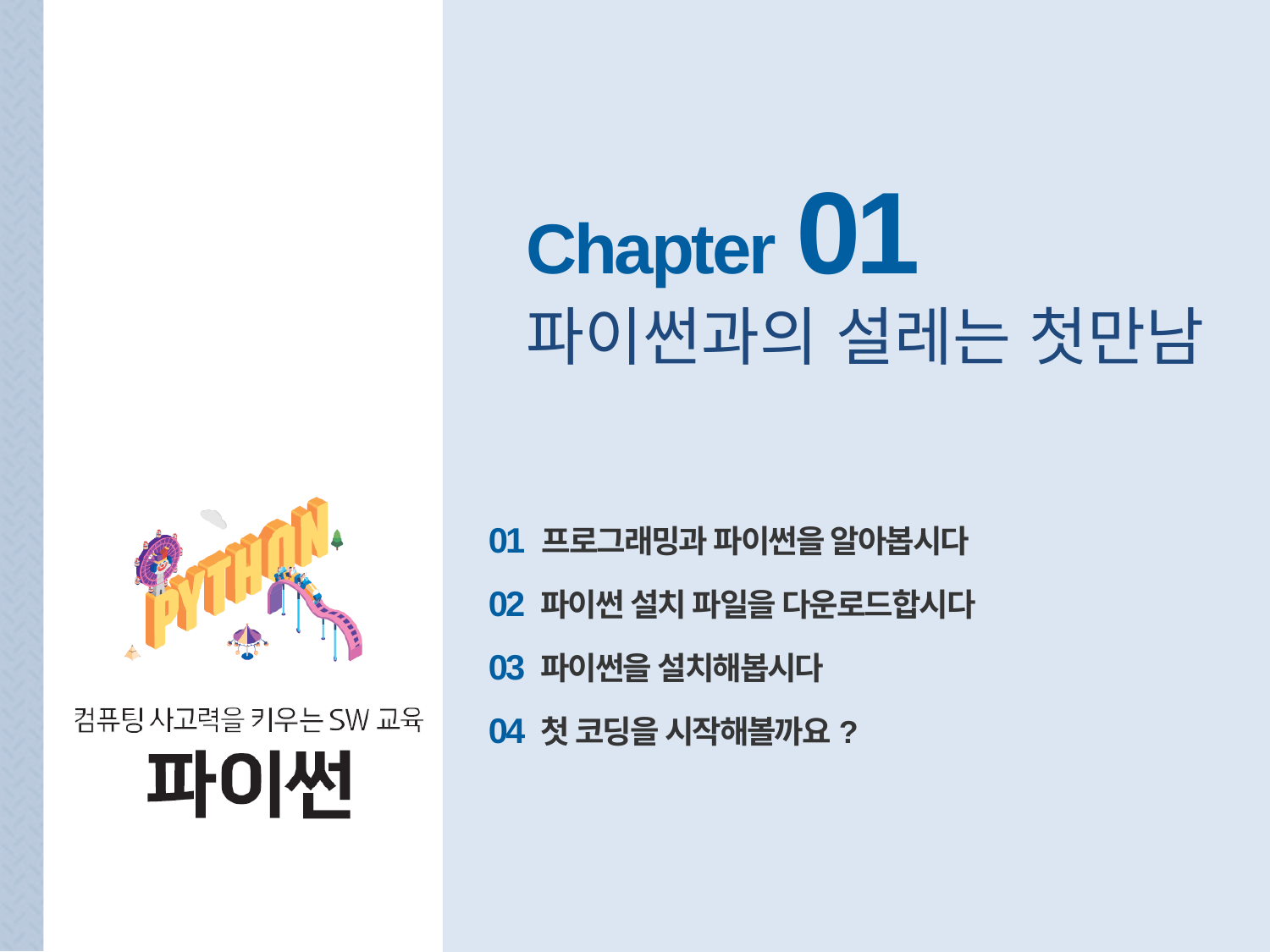

Chapter 01
파이썬과의 설레는 첫만남
01 프로그래밍과 파이썬을 알아봅시다
02 파이썬 설치 파일을 다운로드합시다
03 파이썬을 설치해봅시다
04 첫 코딩을 시작해볼까요?